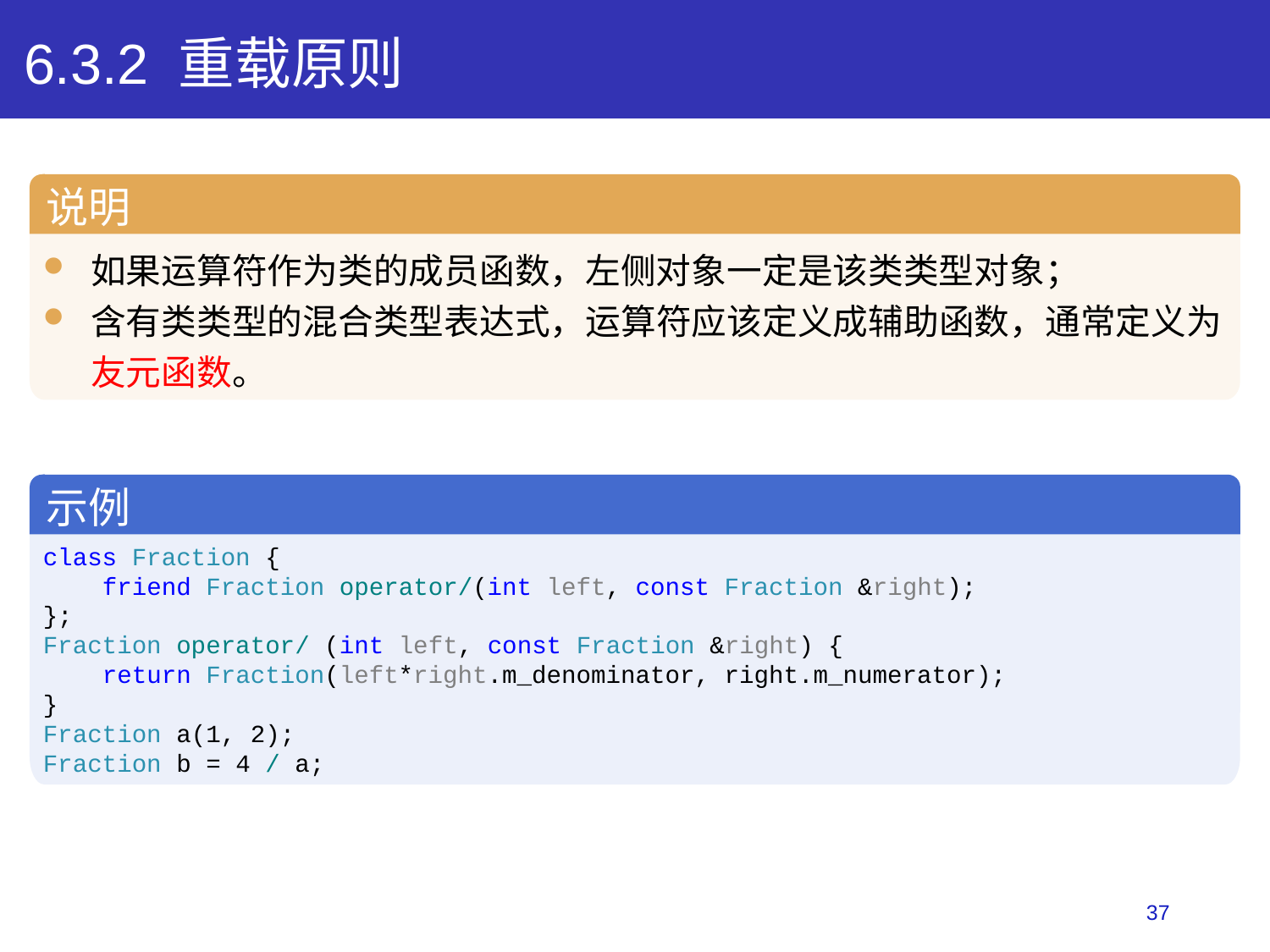

6.3.2 重载原则
说明

如果运算符作为类的成员函数，左侧对象一定是该类类型对象；
含有类类型的混合类型表达式，运算符应该定义成辅助函数，通常定义为友元函数。
示例

class Fraction {
    friend Fraction operator/(int left, const Fraction &right);
};
Fraction operator/ (int left, const Fraction &right) {
    return Fraction(left*right.m_denominator, right.m_numerator);
}
Fraction a(1, 2);
Fraction b = 4 / a;
37